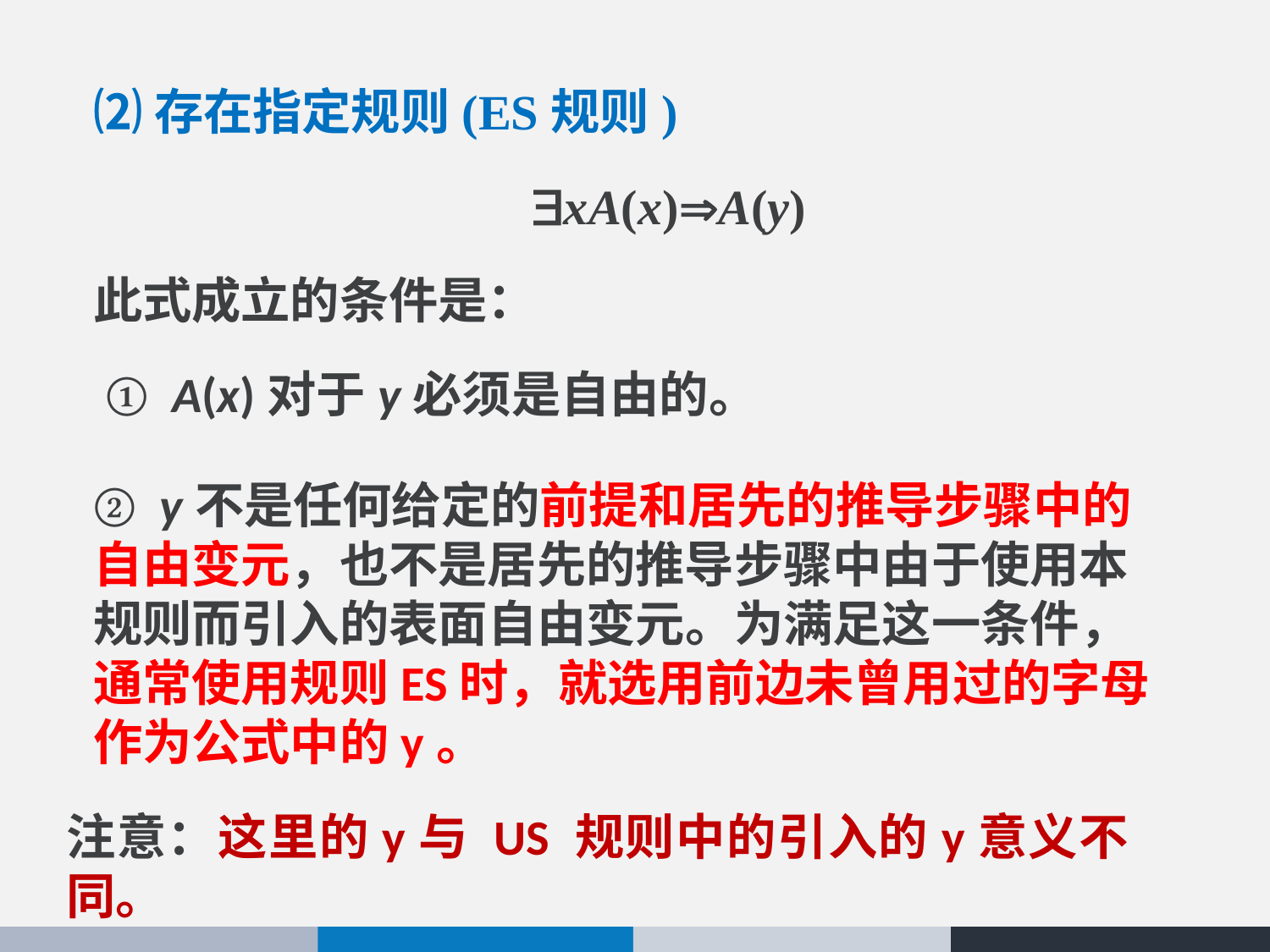

⑵存在指定规则(ES规则)
∃xA(x)⇒A(y)
此式成立的条件是：
 ①  A(x)对于y必须是自由的。

②  y不是任何给定的前提和居先的推导步骤中的自由变元，也不是居先的推导步骤中由于使用本规则而引入的表面自由变元。为满足这一条件，
通常使用规则ES时，就选用前边未曾用过的字母作为公式中的y。
注意：这里的y与 US 规则中的引入的y意义不同。